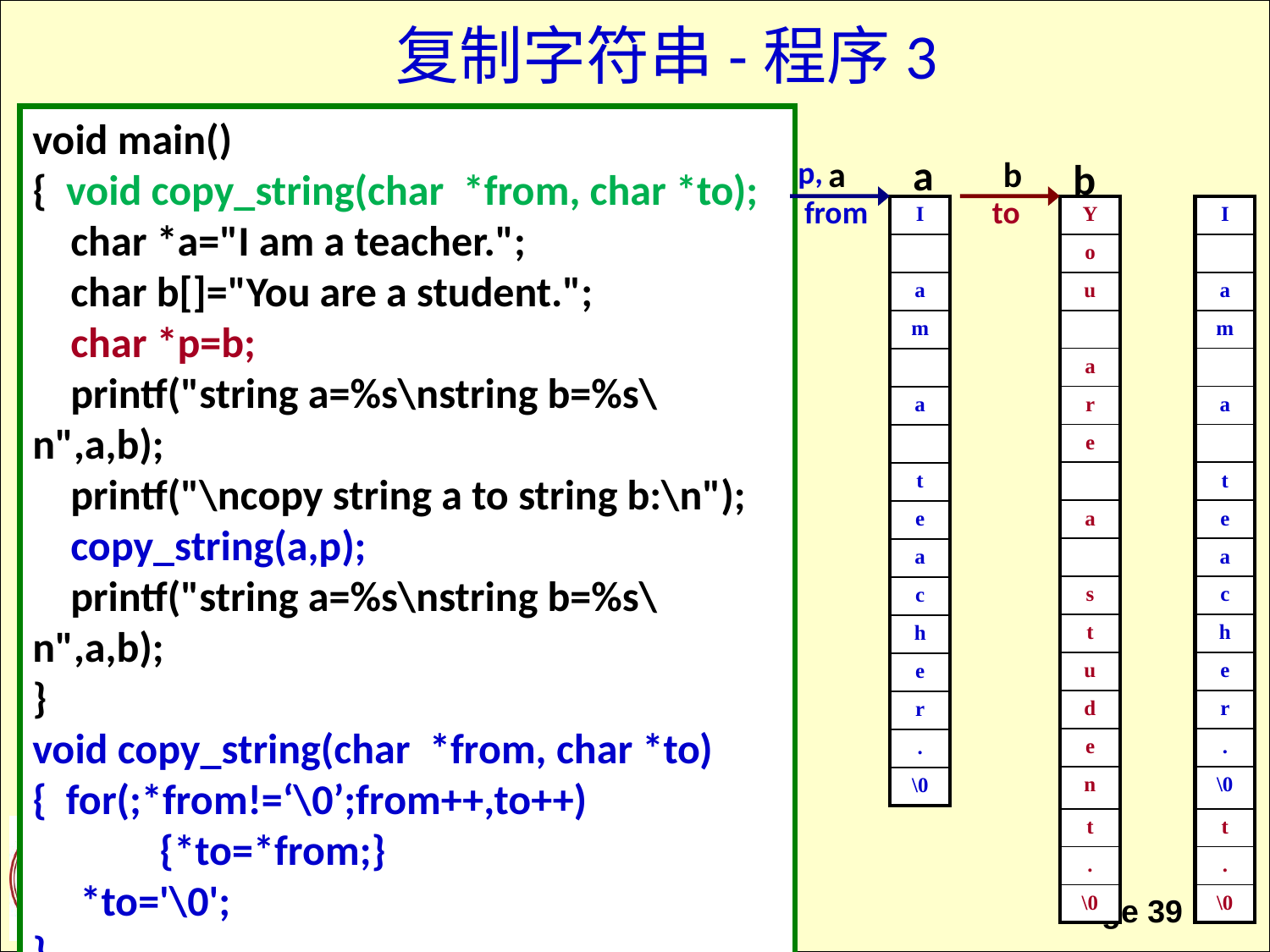

复制字符串-程序3
void main()
{  void copy_string(char  *from, char *to);
    char *a="I am a teacher.";
    char b[]="You are a student.";
    char *p=b;
    printf("string a=%s\nstring b=%s\n",a,b);
    printf("\ncopy string a to string b:\n");
    copy_string(a,p);
    printf("string a=%s\nstring b=%s\n",a,b);
}
void copy_string(char  *from, char *to)
{  for(;*from!=‘\0’;from++,to++)
	{*to=*from;}
     *to='\0';
}
a
a

p,
b

b
from
to
| I |
| --- |
|  |
| a |
| m |
|  |
| a |
|  |
| t |
| e |
| a |
| c |
| h |
| e |
| r |
| . |
| \0 |
| Y |
| --- |
| o |
| u |
|  |
| a |
| r |
| e |
|  |
| a |
|  |
| s |
| t |
| u |
| d |
| e |
| n |
| t |
| . |
| \0 |
| I |
| --- |
|  |
| a |
| m |
|  |
| a |
|  |
| t |
| e |
| a |
| c |
| h |
| e |
| r |
| . |
| \0 |
| t |
| . |
| \0 |
39